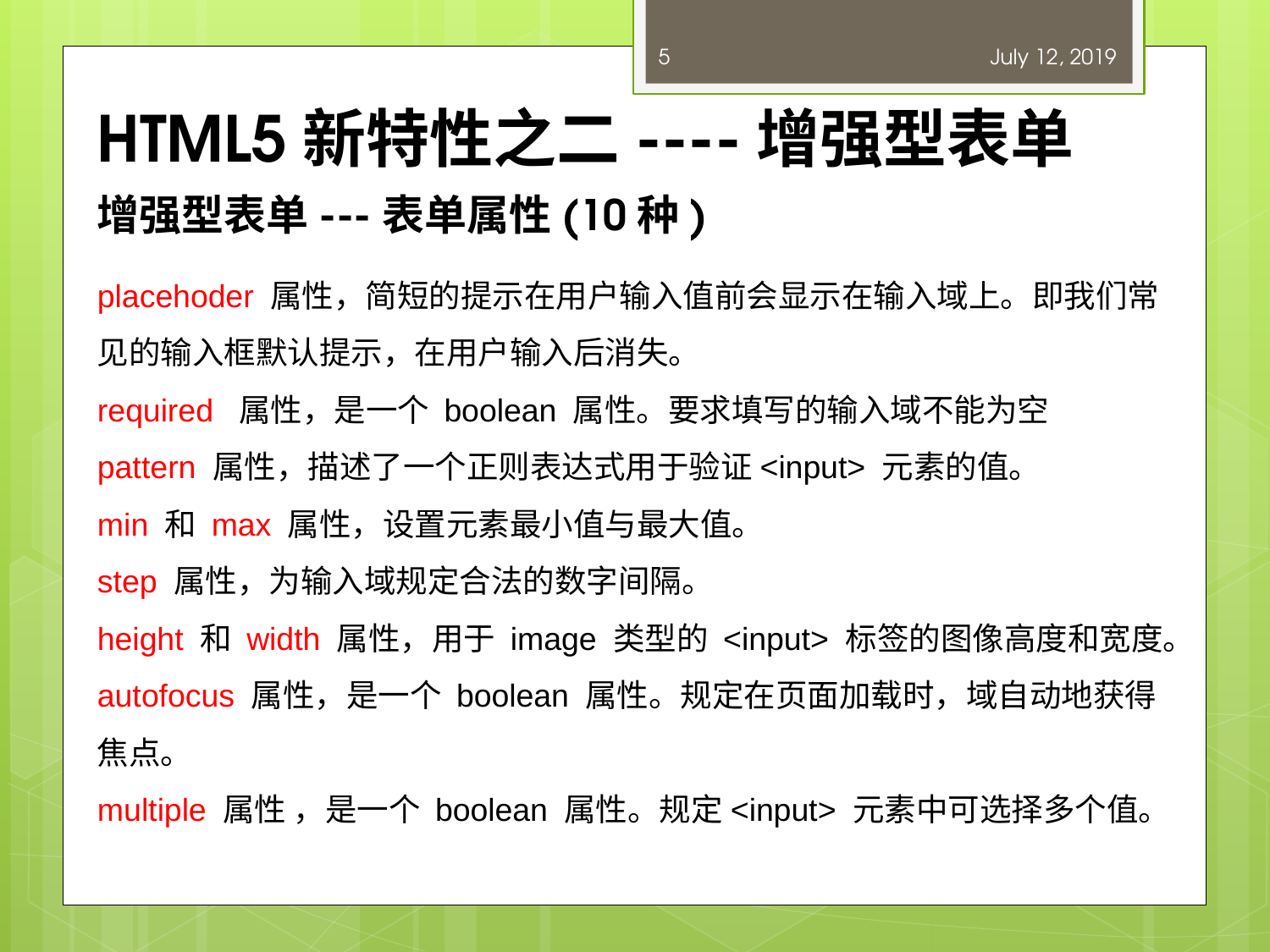

5
July 12, 2019
HTML5新特性之二----增强型表单
增强型表单---表单属性(10种)
placehoder 属性，简短的提示在用户输入值前会显示在输入域上。即我们常见的输入框默认提示，在用户输入后消失。
required  属性，是一个 boolean 属性。要求填写的输入域不能为空
pattern 属性，描述了一个正则表达式用于验证<input> 元素的值。
min 和 max 属性，设置元素最小值与最大值。
step 属性，为输入域规定合法的数字间隔。
height 和 width 属性，用于 image 类型的 <input> 标签的图像高度和宽度。
autofocus 属性，是一个 boolean 属性。规定在页面加载时，域自动地获得焦点。
multiple 属性 ，是一个 boolean 属性。规定<input> 元素中可选择多个值。